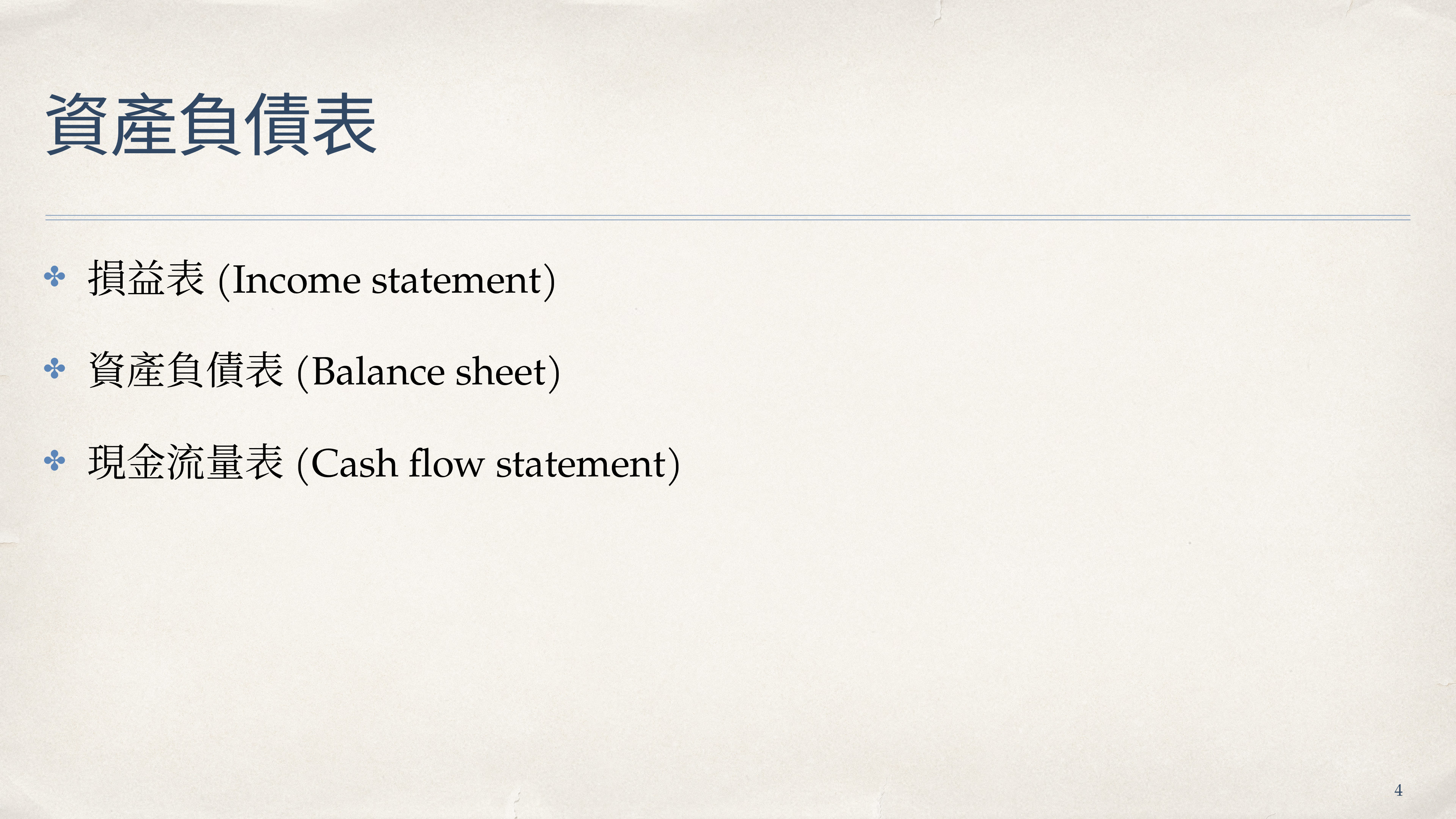

損益表(Income statement)
資產負債表(Balance sheet)
現金流量表(Cash flow statement)
# 資產負債表
4